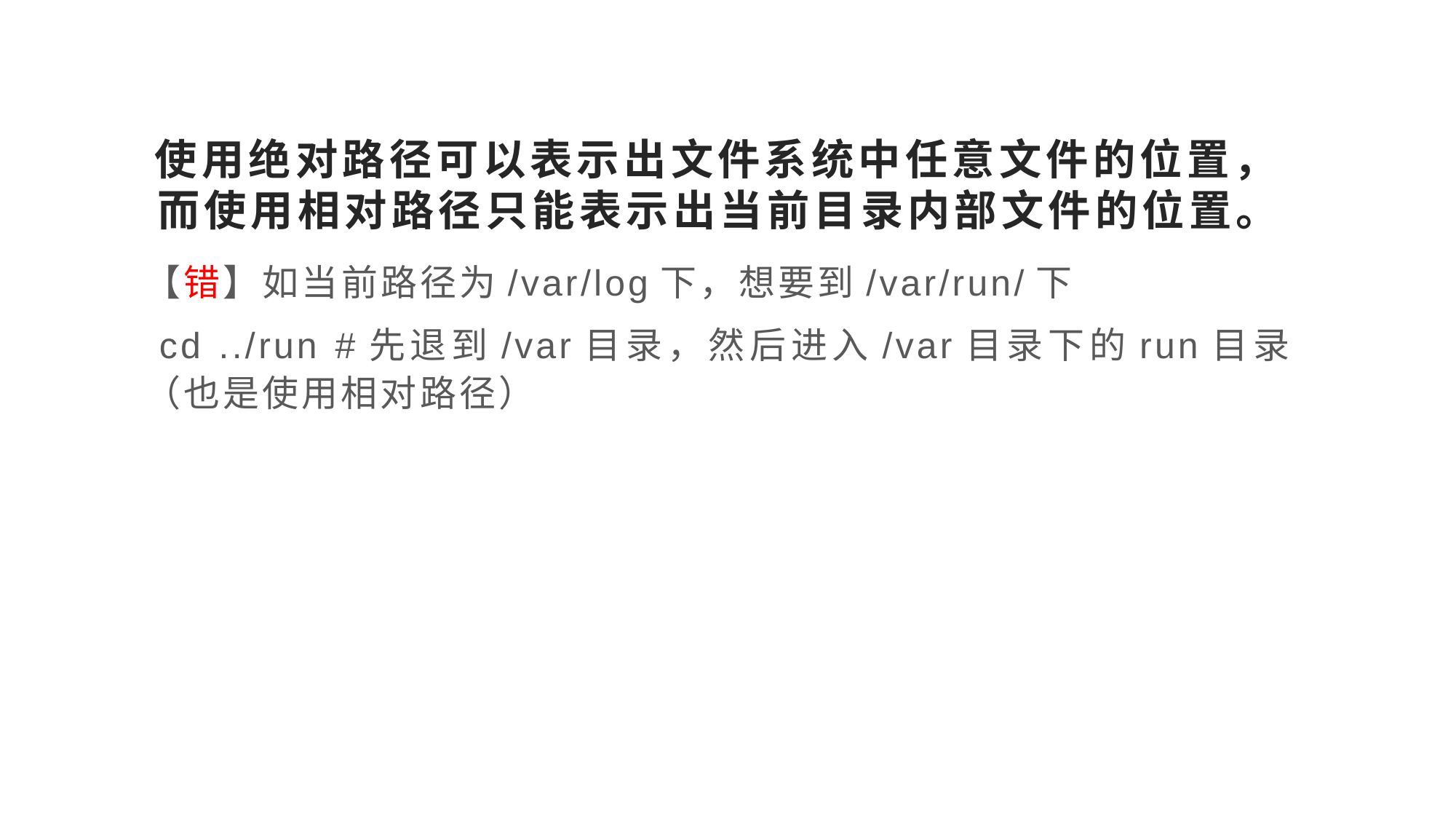

# 使用绝对路径可以表示出文件系统中任意文件的位置，而使用相对路径只能表示出当前目录内部文件的位置。
【错】如当前路径为/var/log下，想要到/var/run/下
 cd ../run #先退到/var目录，然后进入/var目录下的run目录（也是使用相对路径）